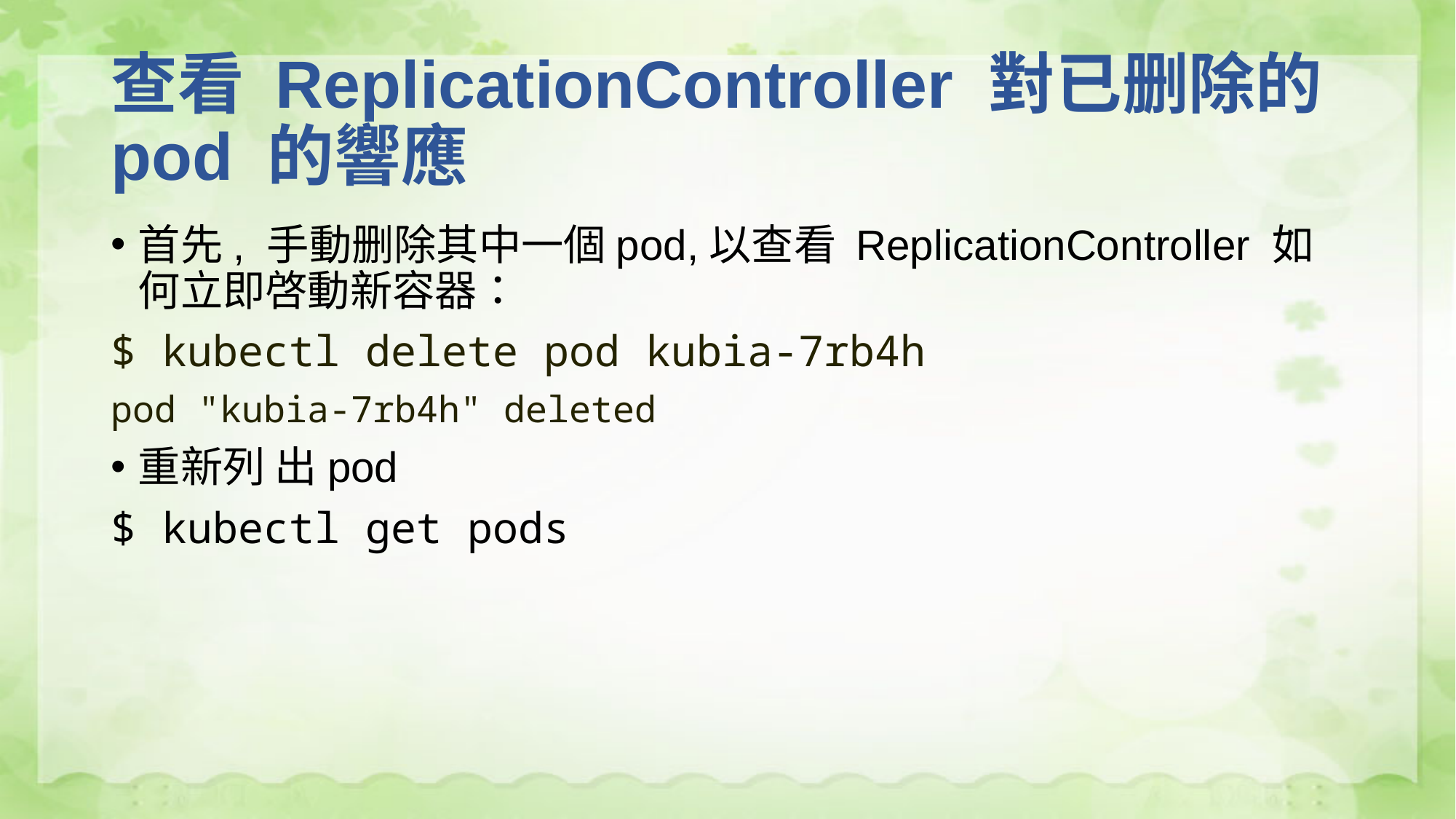

# 查看 ReplicationController 對已删除的 pod 的響應
首先, 手動删除其中一個pod,以查看 ReplicationController 如何立即啓動新容器：
$ kubectl delete pod kubia-7rb4h
pod "kubia-7rb4h" deleted
重新列 出pod
$ kubectl get pods